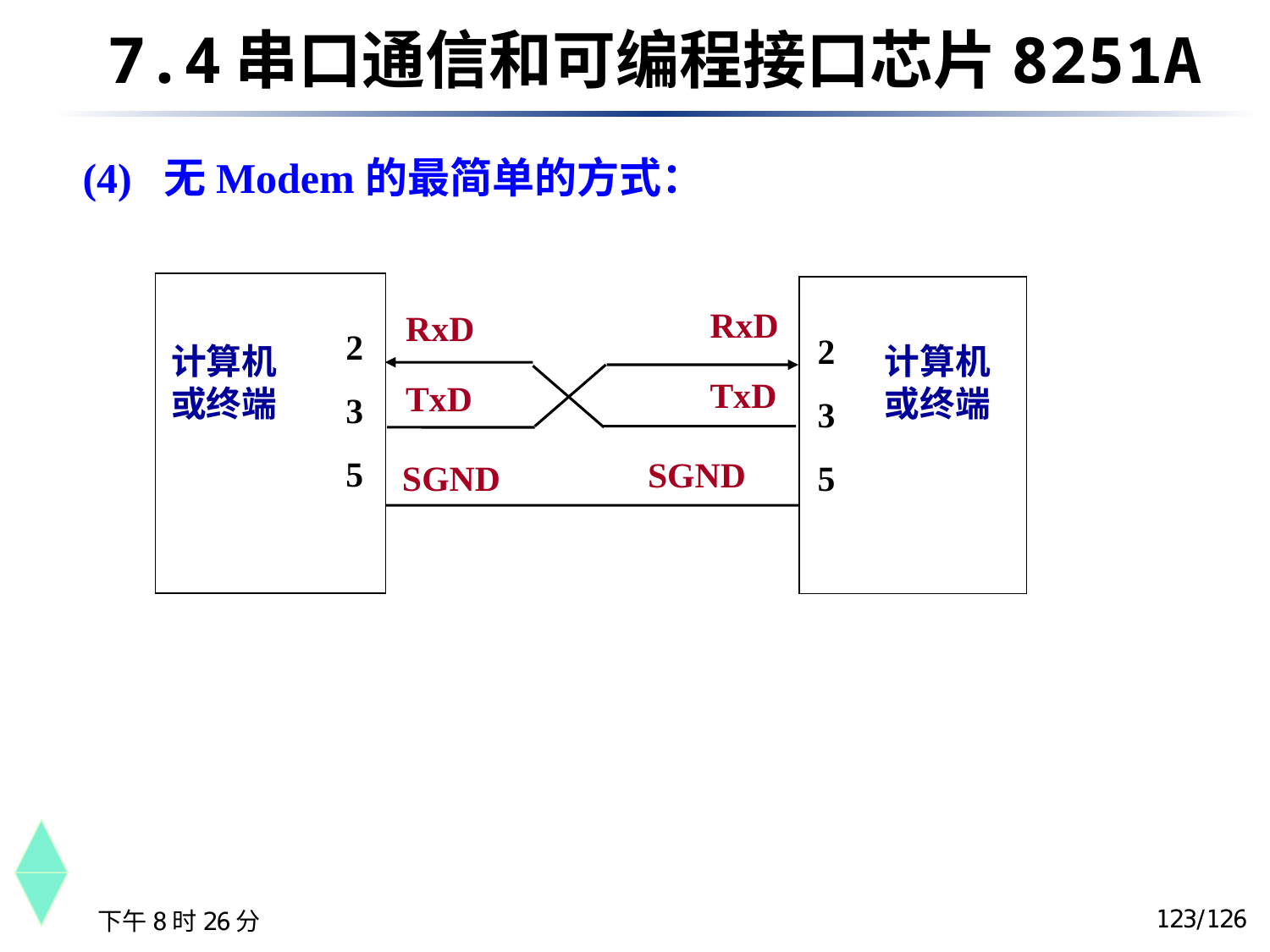

7.4	串口通信和可编程接口芯片8251A
(4)  无Modem的最简单的方式：

RxD
RxD
 2
 3
 5
 2
 3
 5
计算机
或终端
计算机
或终端

TxD
TxD

SGND
SGND

123/126
下午8时26分